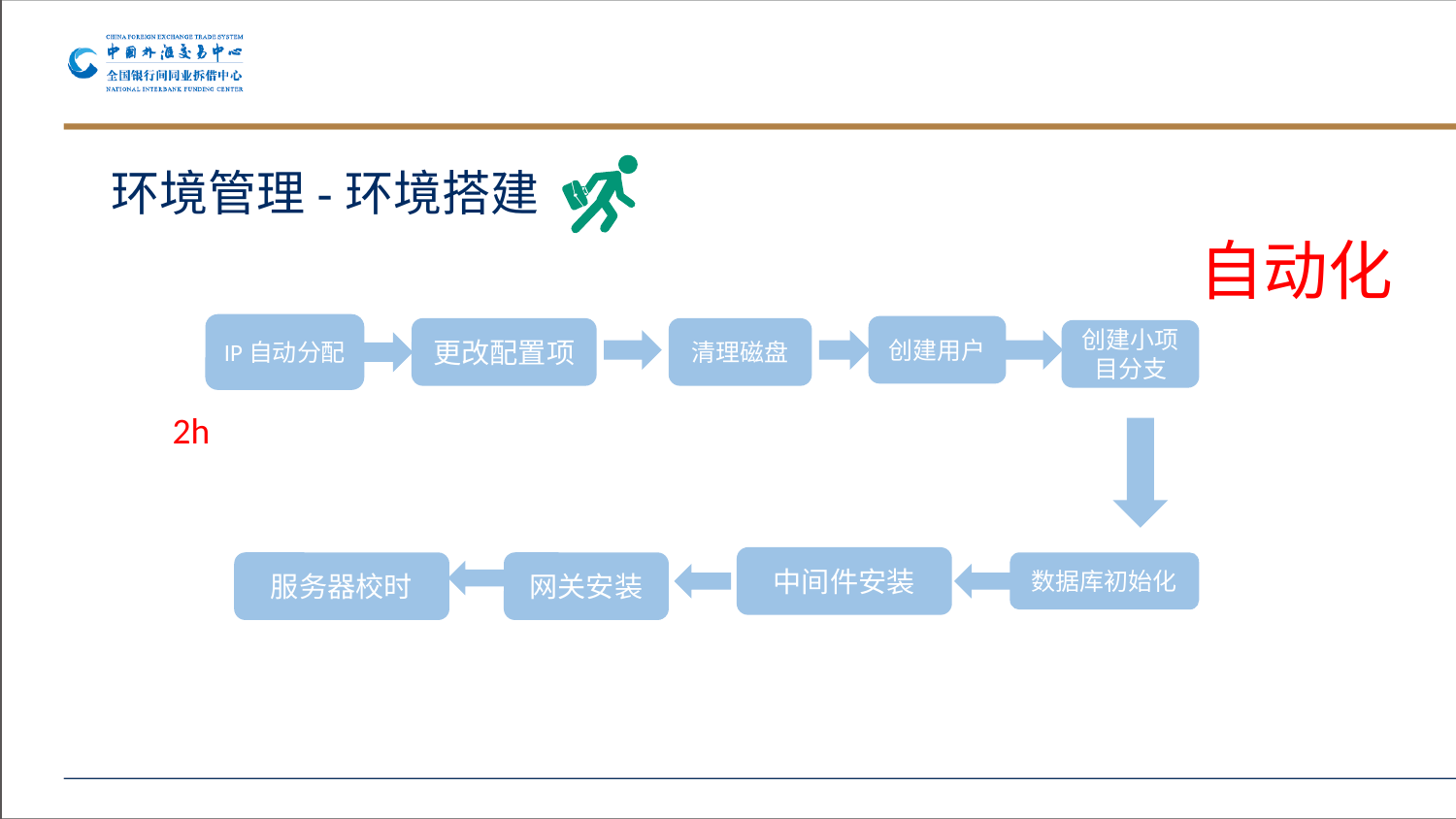

# 环境管理-环境搭建

自动化
IP自动分配
创建用户
更改配置项
清理磁盘
创建小项目分支

   2h

中间件安装
服务器校时
网关安装
数据库初始化